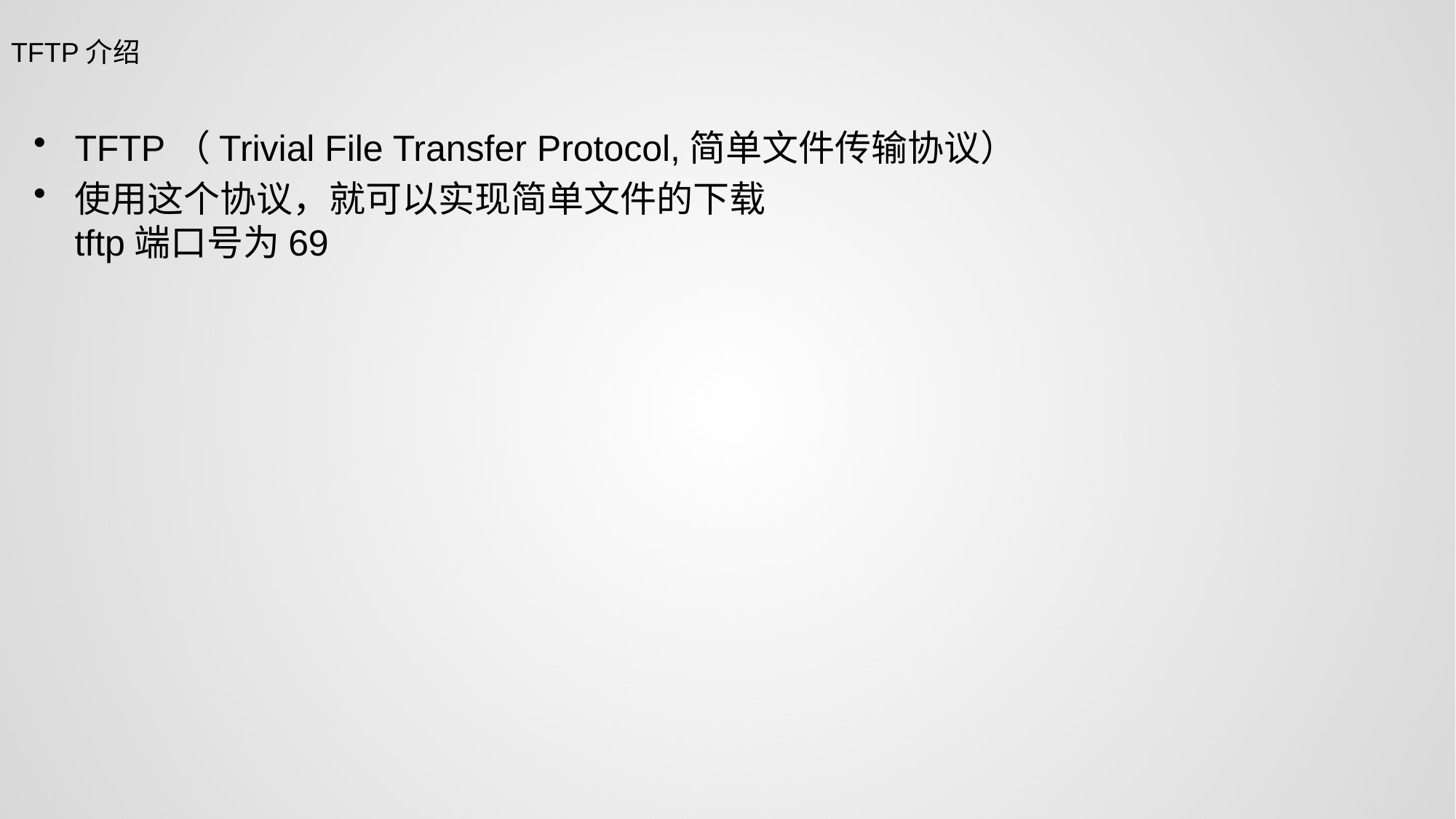

TFTP介绍
TFTP（Trivial File Transfer Protocol,简单⽂件传输协议）
使用这个协议，就可以实现简单文件的下载
tftp端⼝号为69